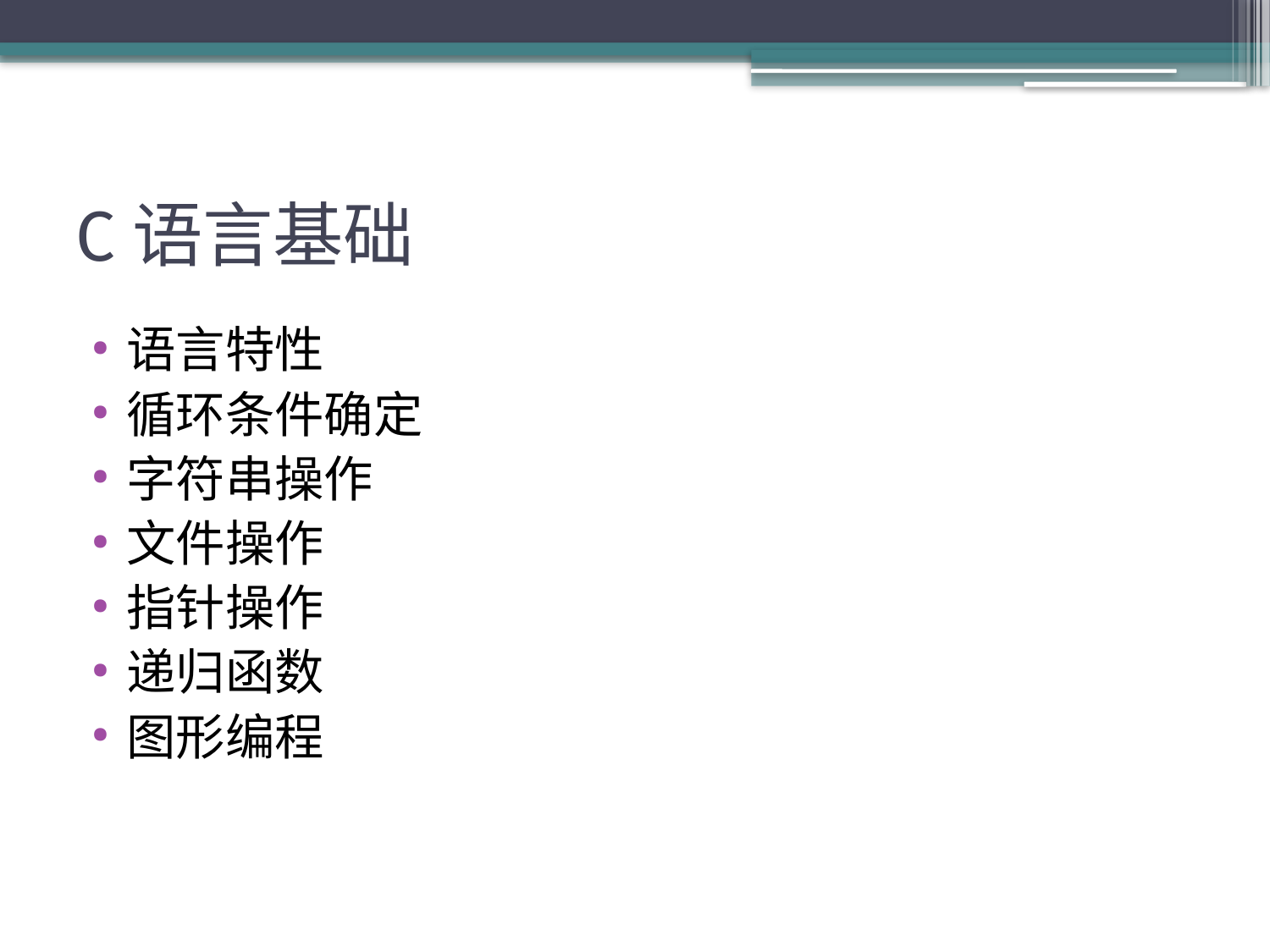

# C语言基础
语言特性
循环条件确定
字符串操作
文件操作
指针操作
递归函数
图形编程